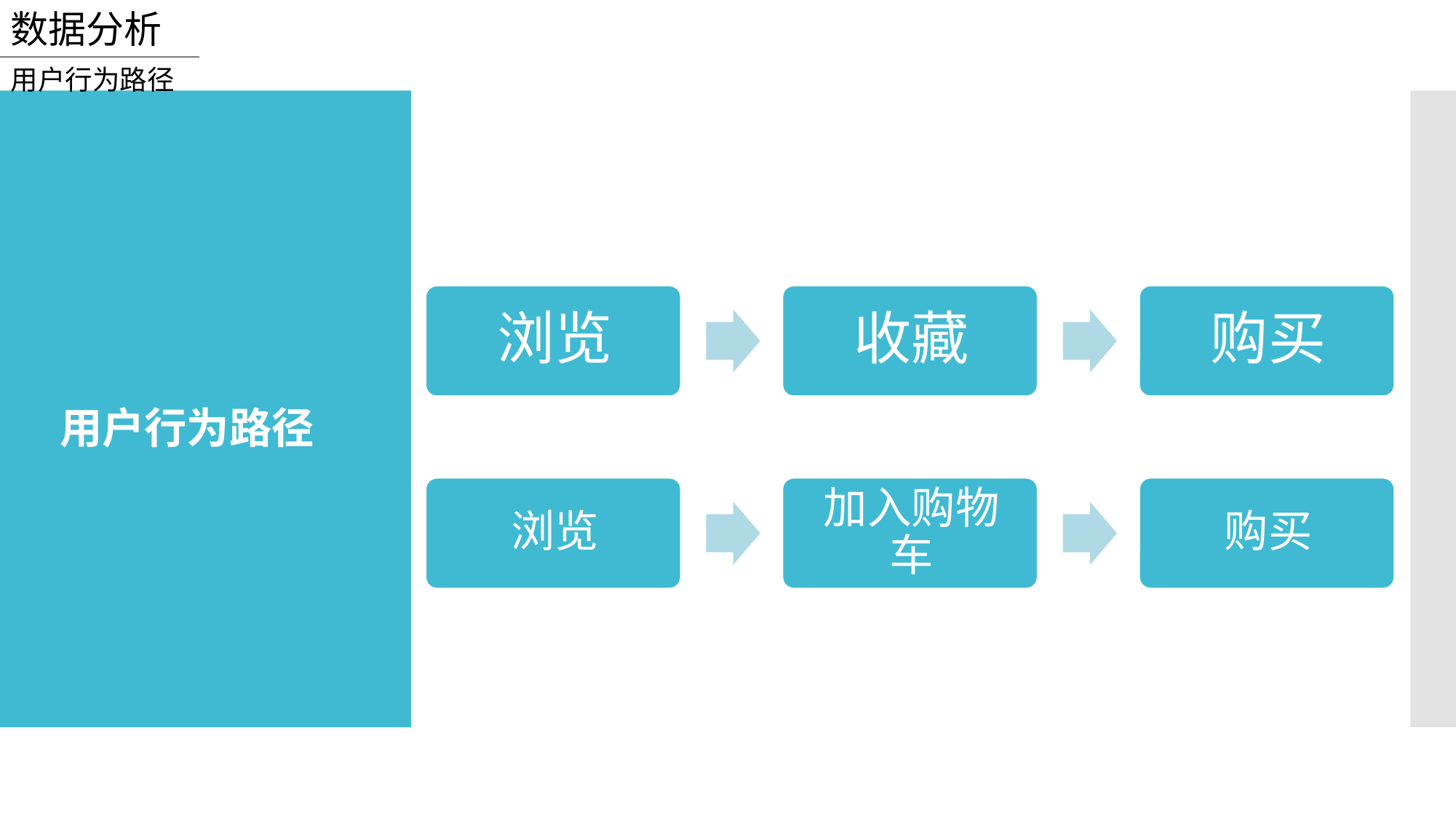

数据分析
用户行为路径
浏览

收藏

购买
用户行为路径
浏览

加入购物车

购买